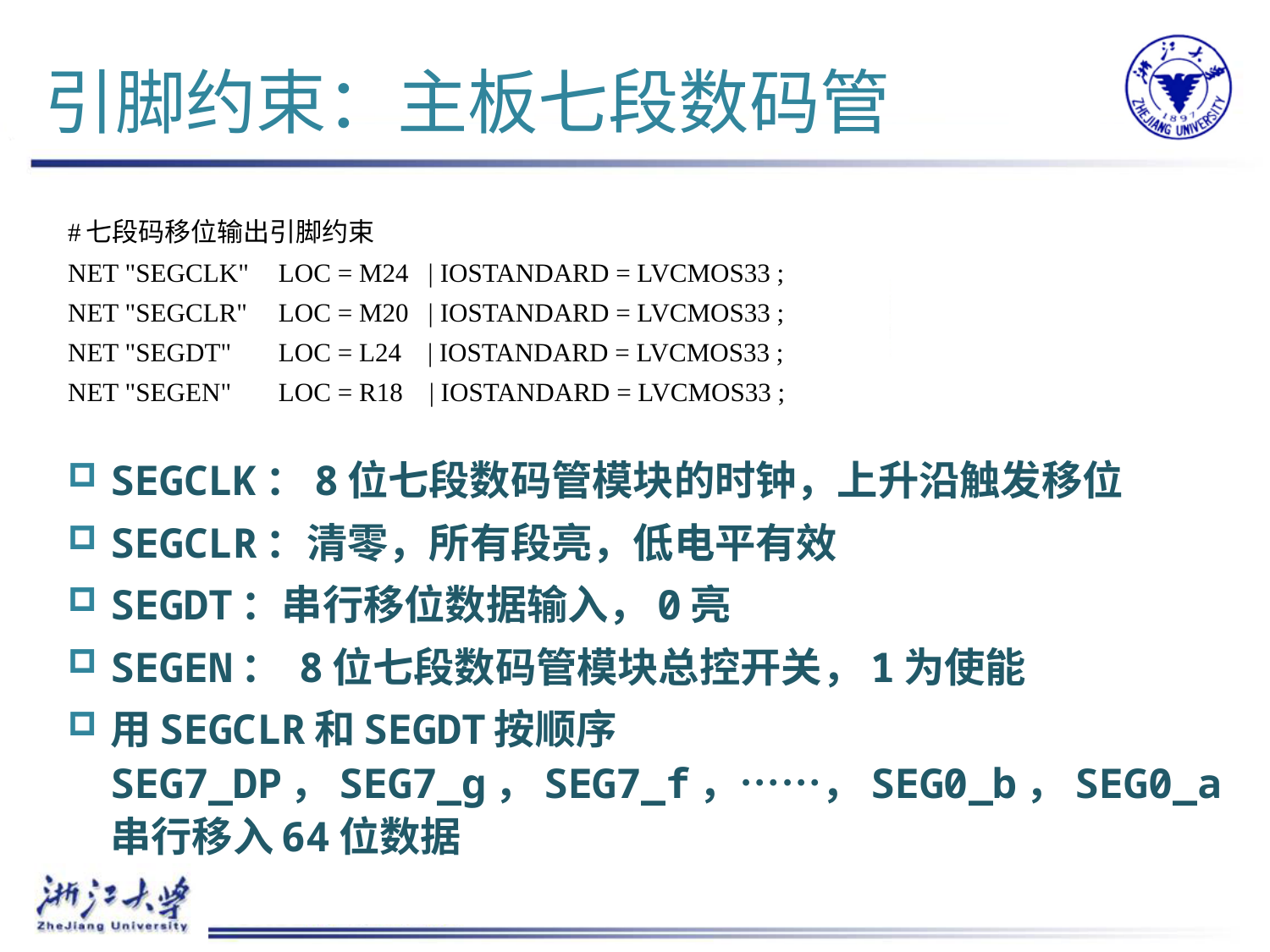

# 引脚约束：主板七段数码管
#七段码移位输出引脚约束
NET "SEGCLK"		LOC = M24   | IOSTANDARD = LVCMOS33 ;
NET "SEGCLR"		LOC = M20   | IOSTANDARD = LVCMOS33 ;
NET "SEGDT"		LOC = L24    | IOSTANDARD = LVCMOS33 ;
NET "SEGEN"		LOC = R18    | IOSTANDARD = LVCMOS33 ;

SEGCLK：8位七段数码管模块的时钟，上升沿触发移位
SEGCLR：清零，所有段亮，低电平有效
SEGDT：串行移位数据输入，0亮
SEGEN： 8位七段数码管模块总控开关，1为使能
用SEGCLR和SEGDT按顺序SEG7_DP，SEG7_g，SEG7_f，……，SEG0_b，SEG0_a串行移入64位数据